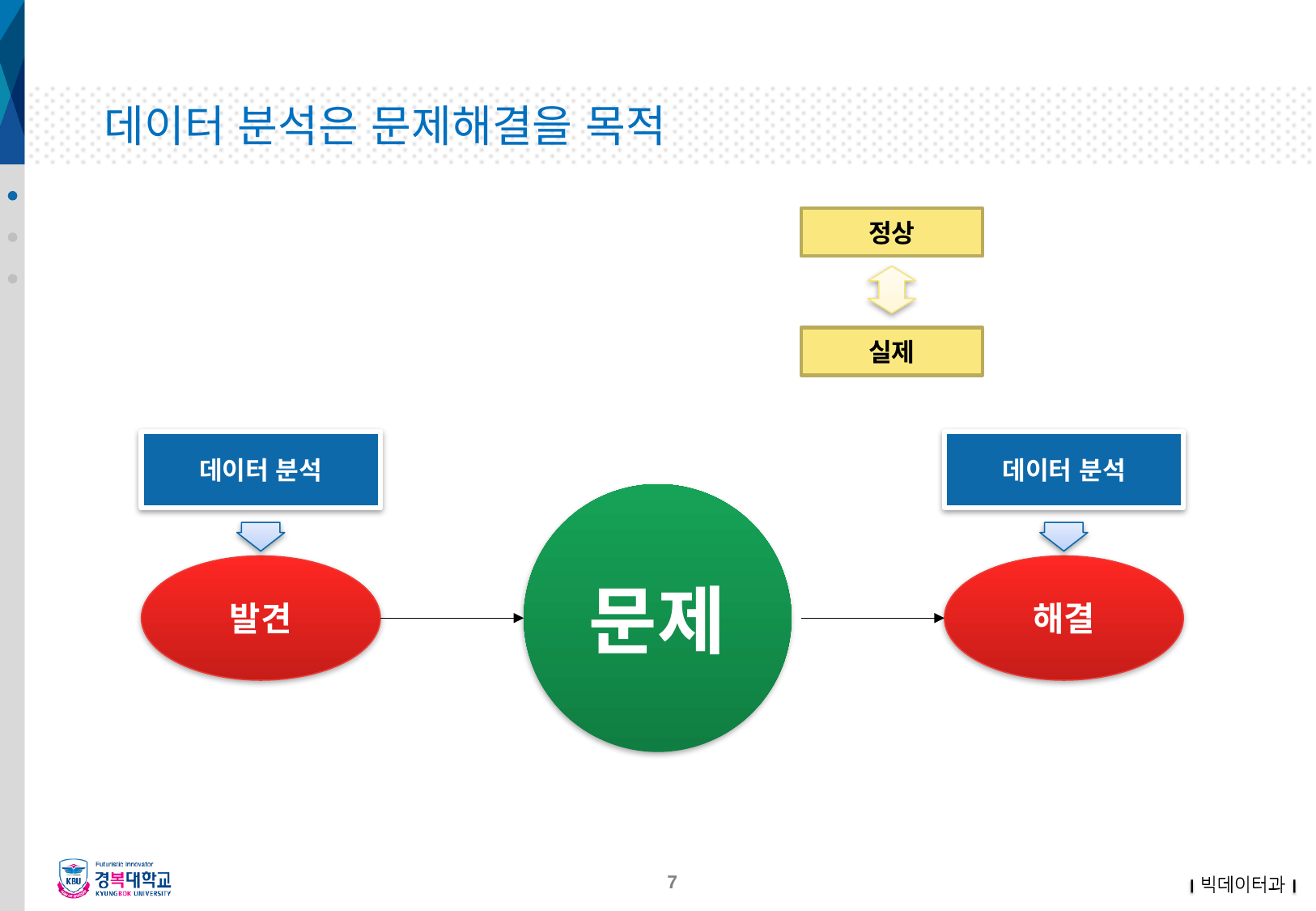

# 데이터 분석은 문제해결을 목적
정상

실제
데이터 분석
데이터 분석
문제

발견
해결